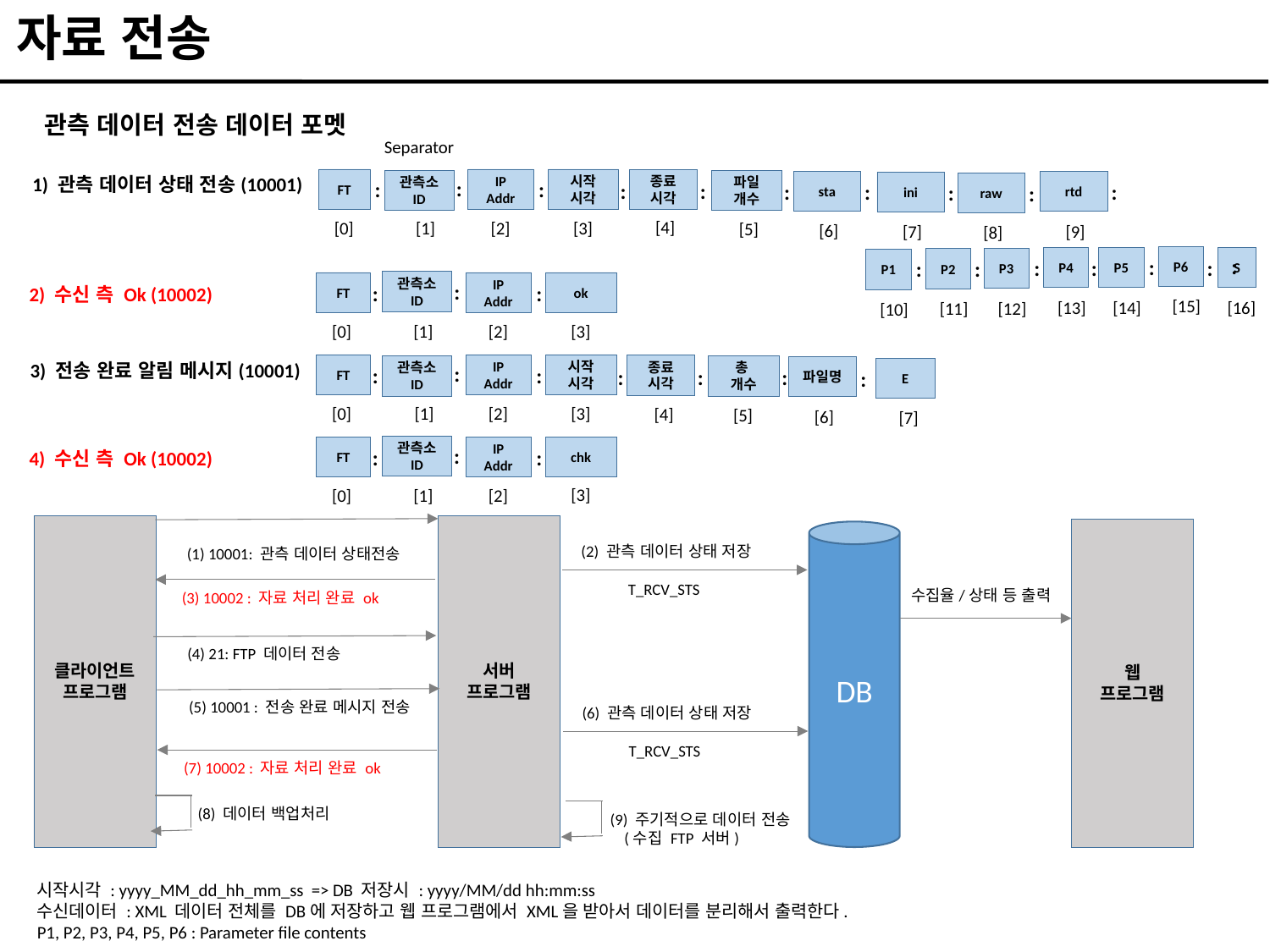

자료 전송

관측 데이터 전송 데이터 포멧
Separator
1) 관측 데이터 상태 전송(10001)
:
IP Addr
시작
시각
FT
종료
시각
관측소
ID
파일
개수
:
:
sta
rtd
ini
:
:
:
:
raw
:
:
:
[4]
[2]
[1]
[0]
[3]
[5]
[6]
[9]
[7]
[8]
P6
:
P5
P4
S
:
P3
P2
:
:
:
P1
:
:
관측소
ID
:
IP Addr
ok
FT
:
:
2) 수신 측 Ok (10002)
[15]
[14]
[13]
[16]
[12]
[11]
[10]
[2]
[1]
[0]
[3]
3) 전송 완료 알림 메시지(10001)
:
IP Addr
시작
시각
FT
종료
시각
관측소
ID
총
개수
:
:
파일명
:
:
E
:
:
[2]
[1]
[0]
[3]
[4]
[5]
[6]
[7]
관측소
ID
:
IP Addr
chk
FT
:
:
4) 수신 측 Ok (10002)
[3]
[2]
[1]
[0]
클라이언트
프로그램
서버
프로그램
웹
프로그램
DB
(2) 관측 데이터 상태 저장

             T_RCV_STS
(1) 10001: 관측 데이터 상태전송
수집율/상태 등 출력
(3) 10002 : 자료 처리 완료 ok
 (4) 21: FTP 데이터 전송
(5) 10001 : 전송 완료 메시지 전송
(6) 관측 데이터 상태 저장

             T_RCV_STS
(7) 10002 : 자료 처리 완료 ok
(8) 데이터 백업처리
(9) 주기적으로 데이터 전송
    (수집 FTP 서버)
시작시각 : yyyy_MM_dd_hh_mm_ss  => DB 저장시 : yyyy/MM/dd hh:mm:ss
수신데이터 : XML 데이터 전체를 DB에 저장하고 웹 프로그램에서 XML을 받아서 데이터를 분리해서 출력한다.
P1, P2, P3, P4, P5, P6 : Parameter file contents